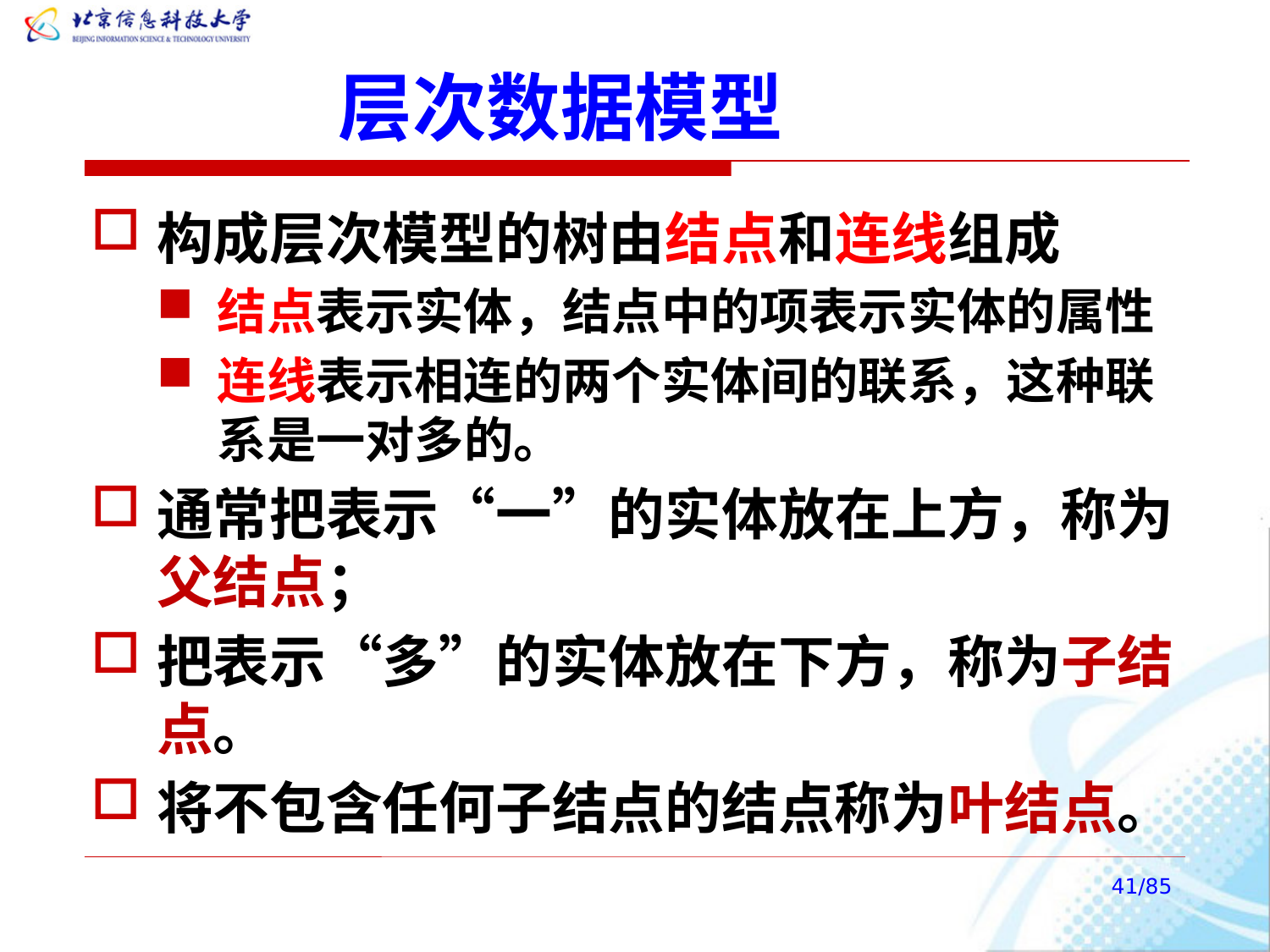

# 层次数据模型
构成层次模型的树由结点和连线组成
结点表示实体，结点中的项表示实体的属性
连线表示相连的两个实体间的联系，这种联系是一对多的。
通常把表示“一”的实体放在上方，称为父结点；
把表示“多”的实体放在下方，称为子结点。
将不包含任何子结点的结点称为叶结点。

41/85